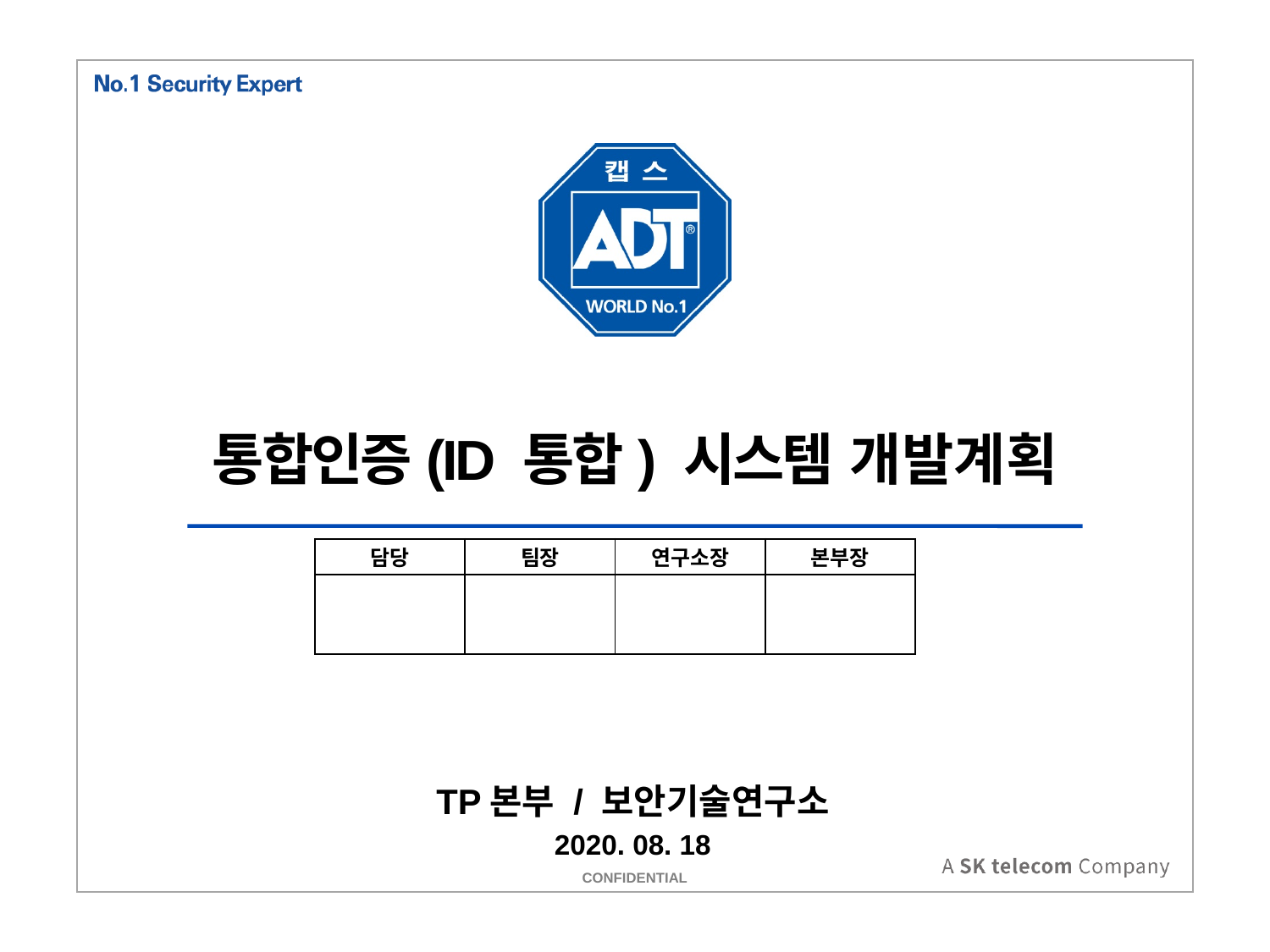

통합인증(ID 통합) 시스템 개발계획
| 담당 | 팀장 | 연구소장 | 본부장 |
| --- | --- | --- | --- |
|  |  |  |  |
TP본부 / 보안기술연구소
2020. 08. 18